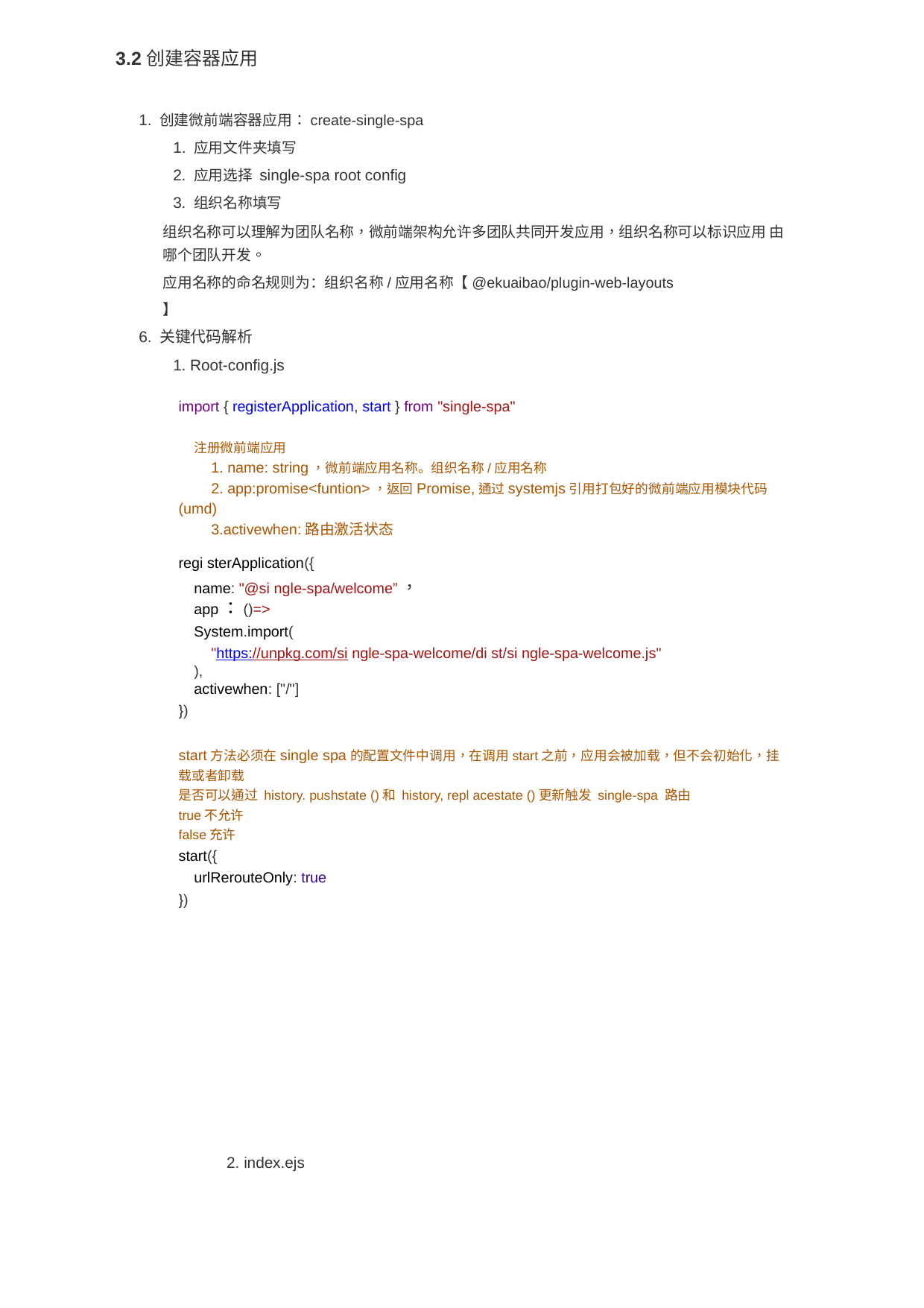

3.2创建容器应用

1. 创建微前端容器应用：create-single-spa
1. 应用文件夹填写
2. 应用选择 single-spa root config
3. 组织名称填写
组织名称可以理解为团队名称，微前端架构允许多团队共同开发应用，组织名称可以标识应用 由哪个团队开发。
应用名称的命名规则为：组织名称/应用名称【@ekuaibao/plugin-web-layouts
】
6. 关键代码解析
1. Root-config.js
import { registerApplication, start } from "single-spa"

注册微前端应用
1. name: string，微前端应用名称。组织名称/应用名称
2. app:promise<funtion>，返回Promise,通过systemjs引用打包好的微前端应用模块代码 (umd)
3.activewhen:路由激活状态
regi sterApplication({
name: "@si ngle-spa/welcome”，
app：()=>
System.import(
"https://unpkg.com/si ngle-spa-welcome/di st/si ngle-spa-welcome.js"
),
activewhen: ["/"]
})
start方法必须在single spa的配置文件中调用，在调用start之前，应用会被加载，但不会初始化，挂载或者卸载
是否可以通过 history. pushstate ()和 history, repl acestate ()更新触发 single-spa 路由
true不允许
false充许
start({
urlRerouteOnly: true
})
2. index.ejs